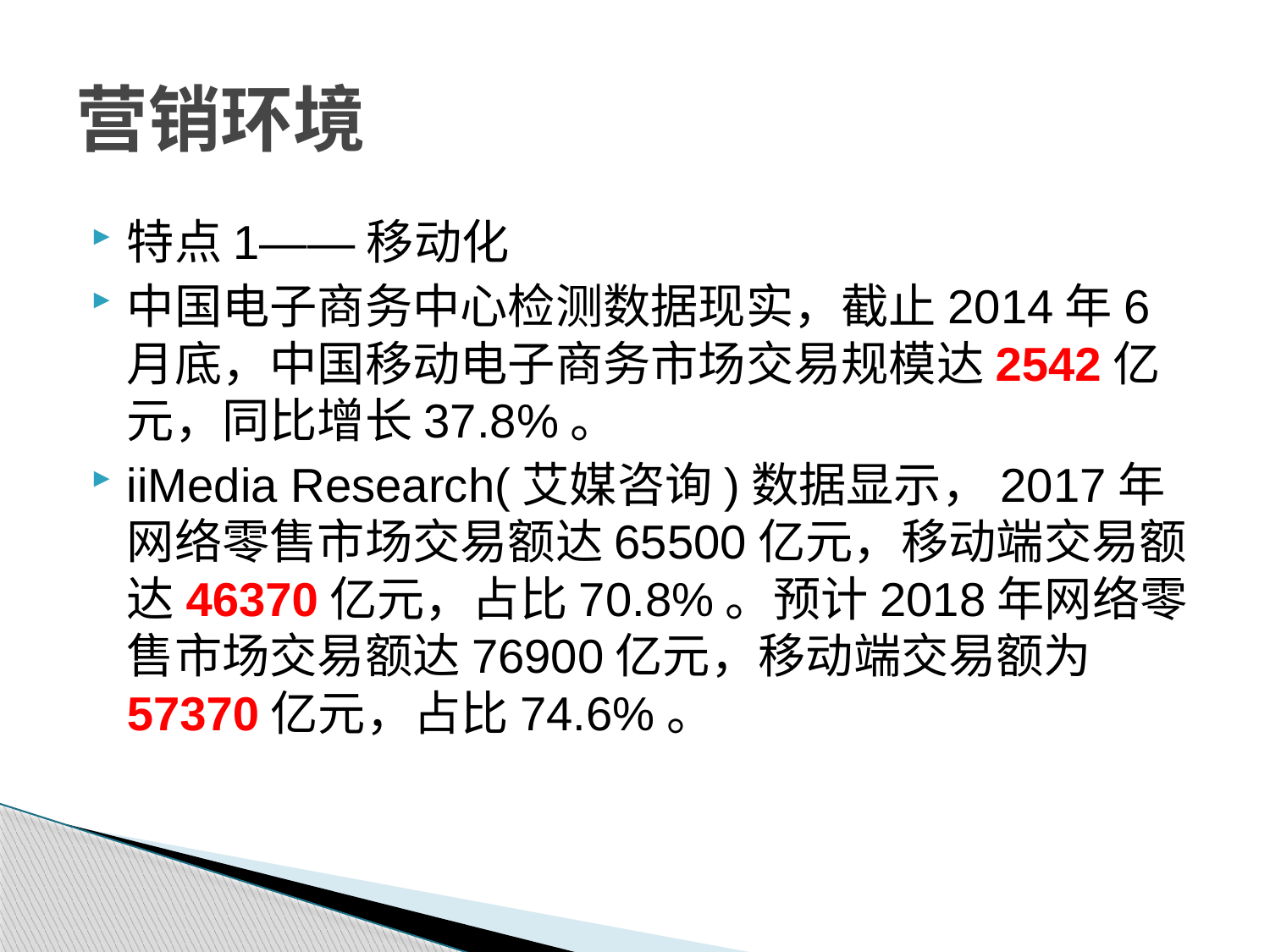

# 营销环境
特点1——移动化
中国电子商务中心检测数据现实，截止2014年6月底，中国移动电子商务市场交易规模达2542亿元，同比增长37.8%。
iiMedia Research(艾媒咨询)数据显示，2017年网络零售市场交易额达65500亿元，移动端交易额达46370亿元，占比70.8%。预计2018年网络零售市场交易额达76900亿元，移动端交易额为57370亿元，占比74.6%。